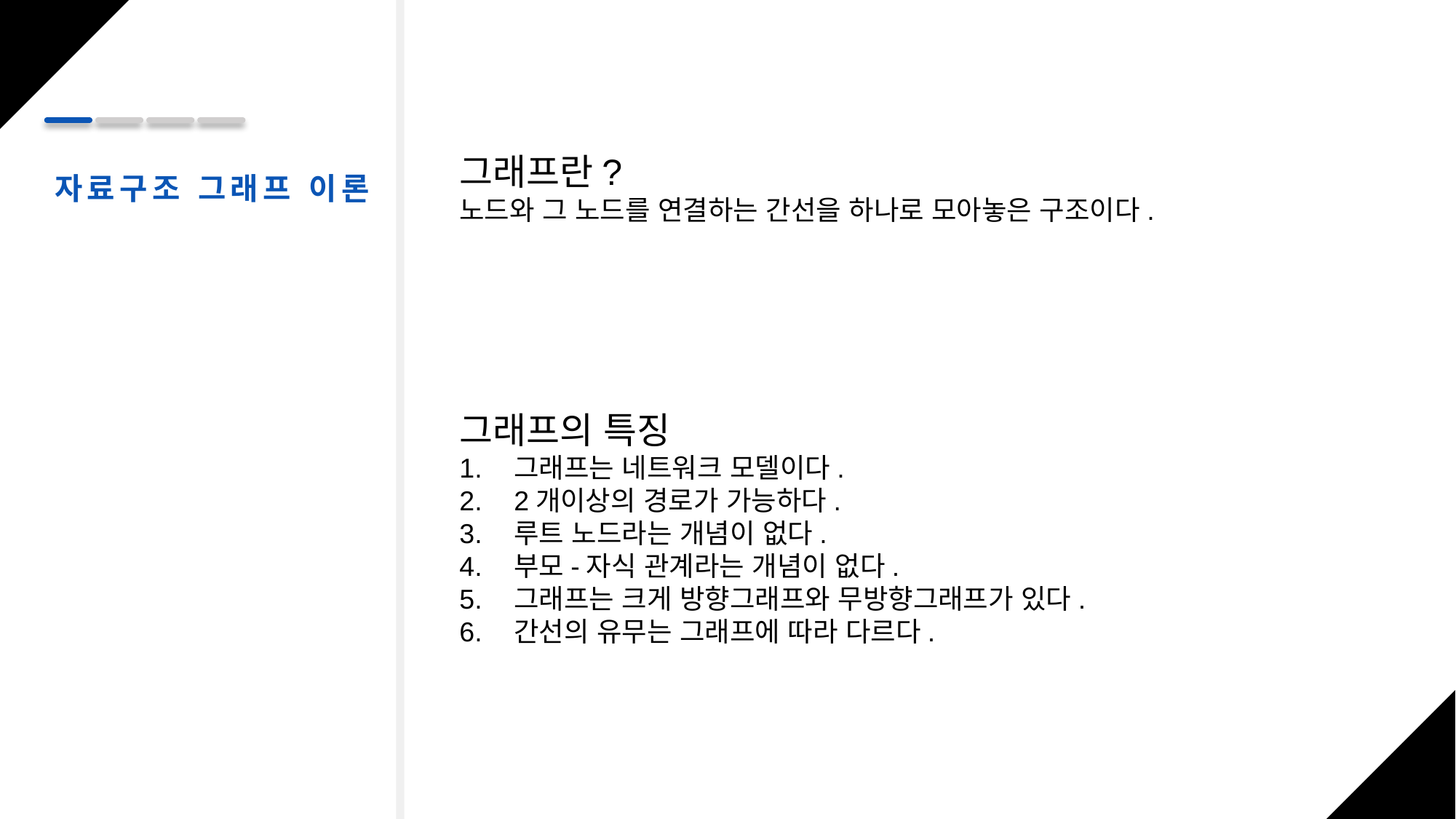

그래프란?
노드와 그 노드를 연결하는 간선을 하나로 모아놓은 구조이다.
자료구조 그래프 이론
그래프의 특징
그래프는 네트워크 모델이다.
2개이상의 경로가 가능하다.
루트 노드라는 개념이 없다.
부모-자식 관계라는 개념이 없다.
그래프는 크게 방향그래프와 무방향그래프가 있다.
간선의 유무는 그래프에 따라 다르다.